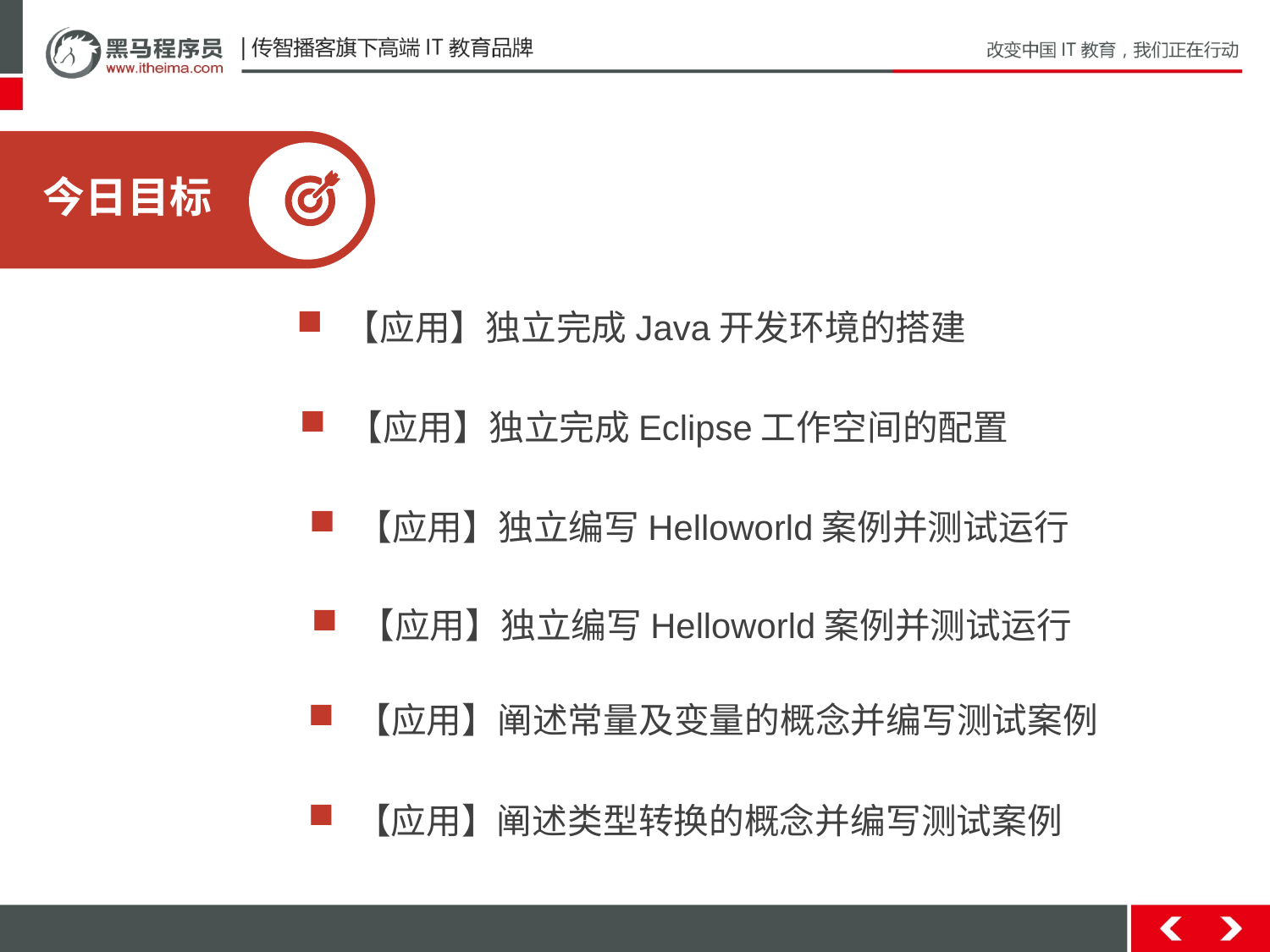

今日目标

【应用】独立完成Java开发环境的搭建
【应用】独立完成Eclipse工作空间的配置
【应用】独立编写Helloworld案例并测试运行
【应用】独立编写Helloworld案例并测试运行
【应用】阐述常量及变量的概念并编写测试案例
【应用】阐述类型转换的概念并编写测试案例